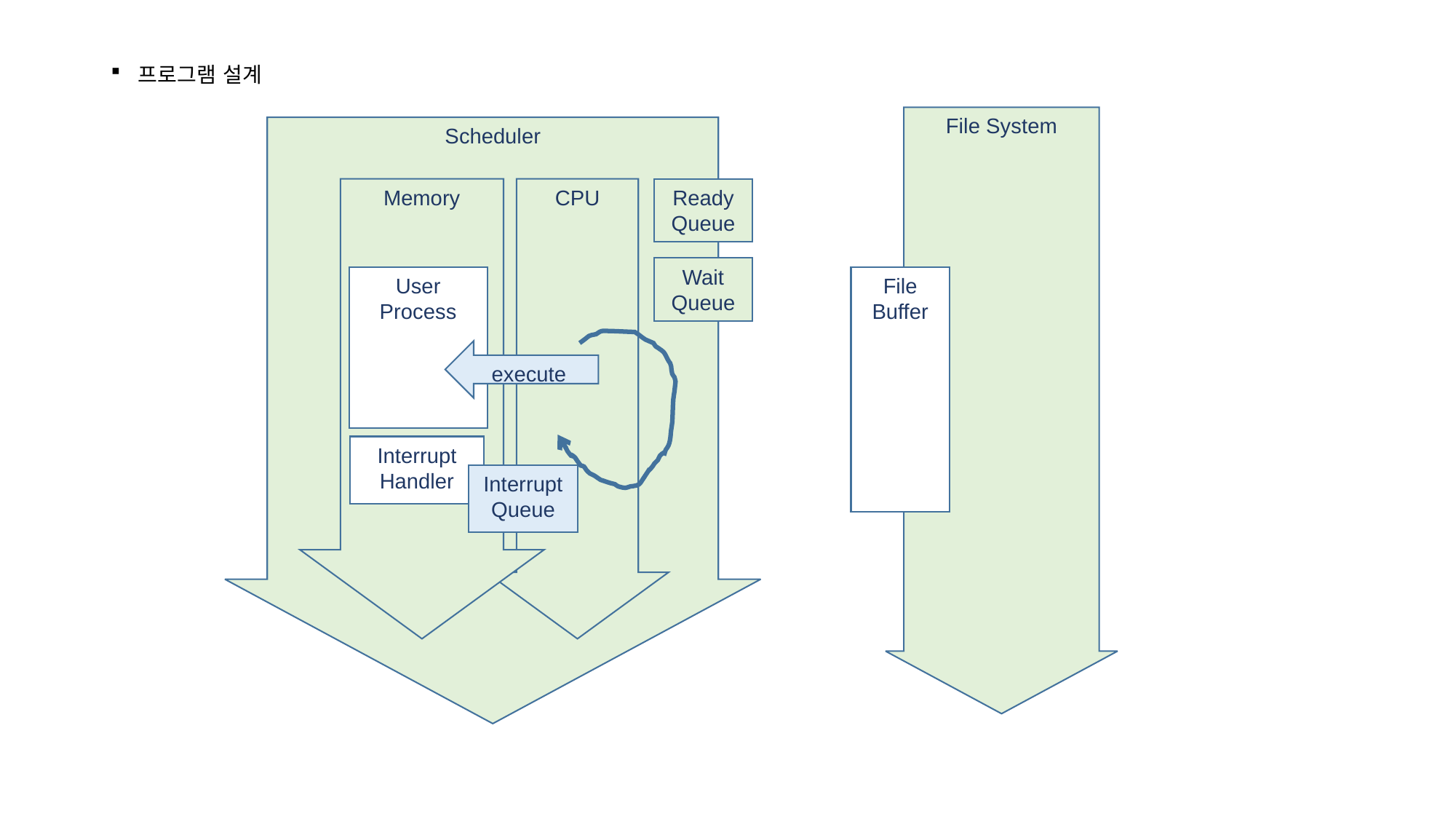

프로그램 설계
File System
Scheduler
CPU
Memory
Ready Queue
Wait Queue
User Process
File Buffer

execute
Interrupt Handler
Interrupt Queue